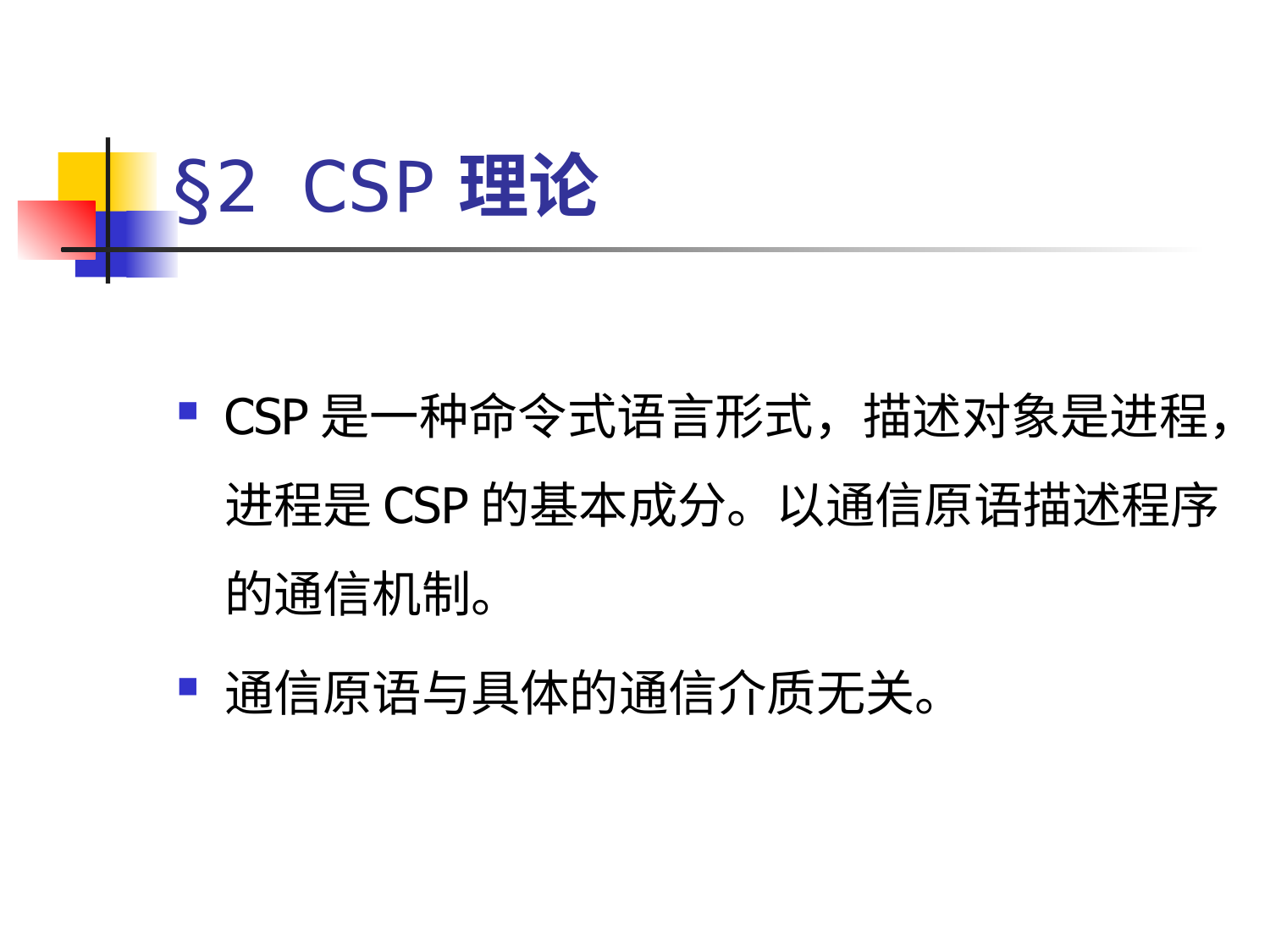

# §2  CSP理论

CSP是一种命令式语言形式，描述对象是进程，进程是CSP的基本成分。以通信原语描述程序的通信机制。
通信原语与具体的通信介质无关。